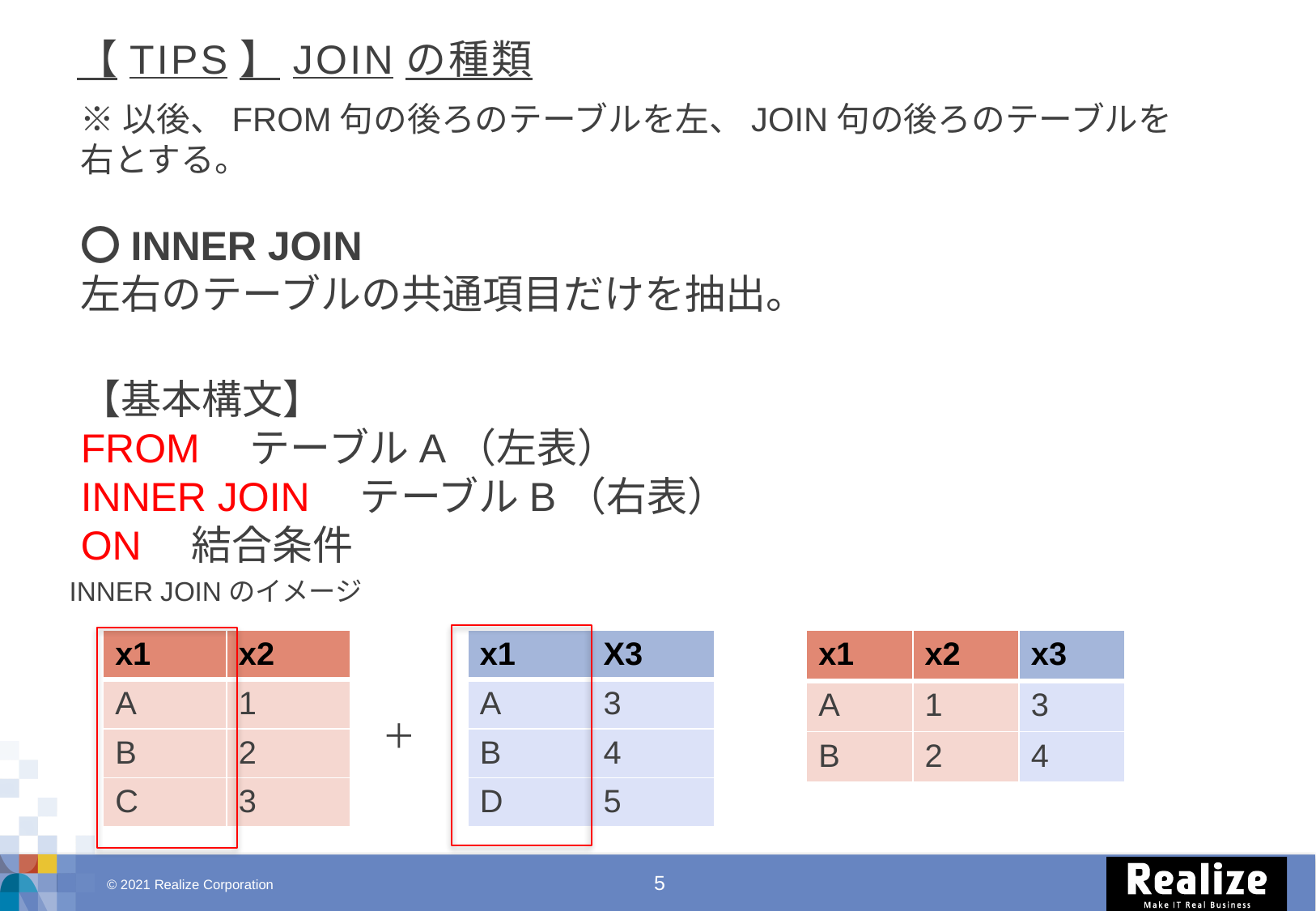

# 【TIPS】JOINの種類
※以後、FROM句の後ろのテーブルを左、JOIN句の後ろのテーブルを右とする。

〇INNER JOIN
左右のテーブルの共通項目だけを抽出。

【基本構文】
FROM　テーブルA（左表）
INNER JOIN　テーブルB（右表）
ON　結合条件

INNER JOINのイメージ

| x1 | x2 |
| --- | --- |
| A | 1 |
| B | 2 |
| C | 3 |
| x1 | X3 |
| --- | --- |
| A | 3 |
| B | 4 |
| D | 5 |
| x1 | x2 | x3 |
| --- | --- | --- |
| A | 1 | 3 |
| B | 2 | 4 |
＋　　　　　　　　　　　　　　→